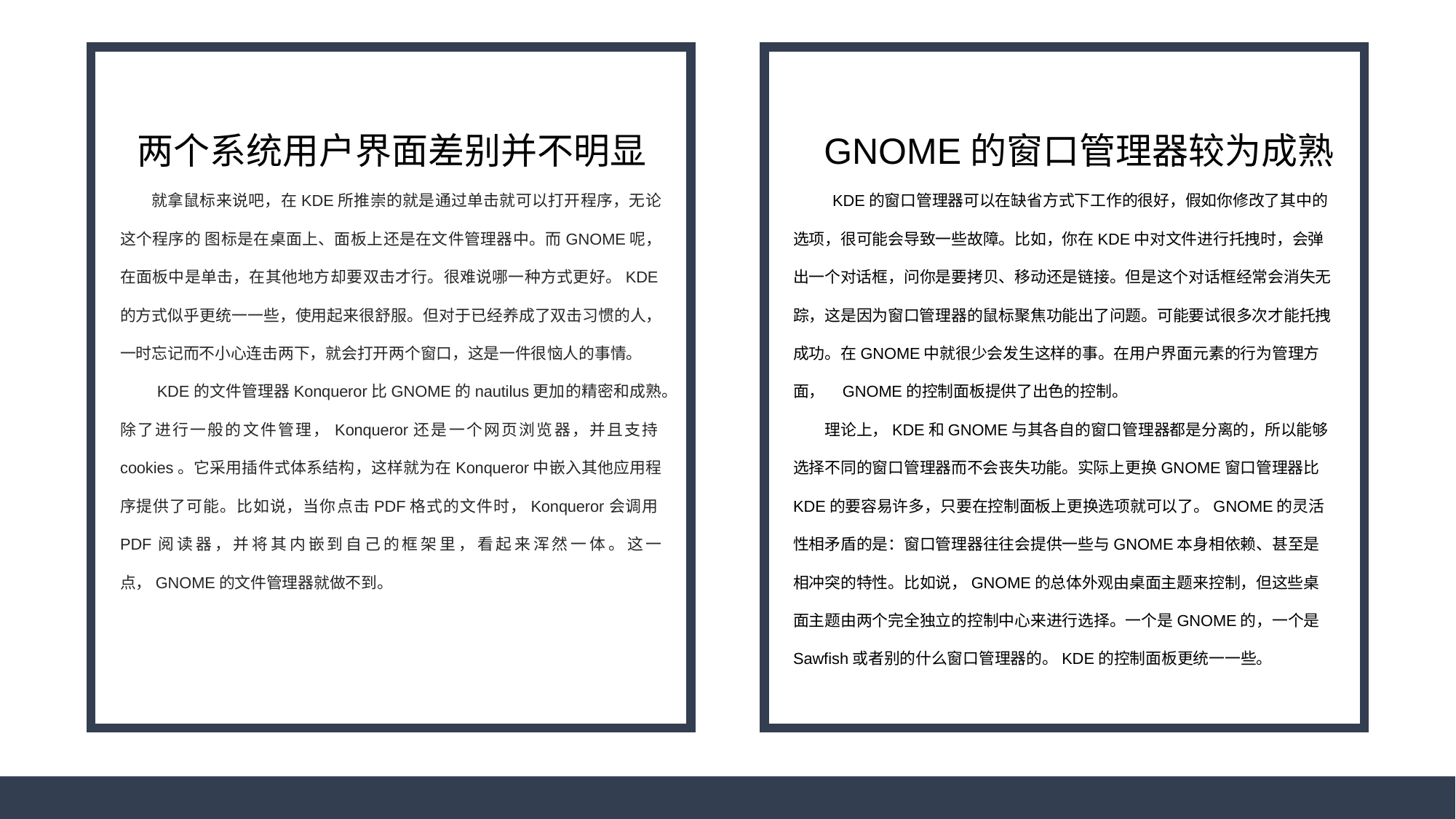

两个系统用户界面差别并不明显
       就拿鼠标来说吧，在KDE所推崇的就是通过单击就可以打开程序，无论这个程序的 图标是在桌面上、面板上还是在文件管理器中。而GNOME呢，在面板中是单击，在其他地方却要双击才行。很难说哪一种方式更好。KDE的方式似乎更统一一些，使用起来很舒服。但对于已经养成了双击习惯的人，一时忘记而不小心连击两下，就会打开两个窗口，这是一件很恼人的事情。
        KDE的文件管理器Konqueror比GNOME的nautilus更加的精密和成熟。除了进行一般的文件管理，Konqueror还是一个网页浏览器，并且支持cookies。它采用插件式体系结构，这样就为在Konqueror中嵌入其他应用程序提供了可能。比如说，当你点击PDF格式的文件时，Konqueror会调用PDF阅读器，并将其内嵌到自己的框架里，看起来浑然一体。这一点，GNOME的文件管理器就做不到。
   GNOME的窗口管理器较为成熟
         KDE的窗口管理器可以在缺省方式下工作的很好，假如你修改了其中的选项，很可能会导致一些故障。比如，你在KDE中对文件进行托拽时，会弹出一个对话框，问你是要拷贝、移动还是链接。但是这个对话框经常会消失无踪，这是因为窗口管理器的鼠标聚焦功能出了问题。可能要试很多次才能托拽成功。在GNOME中就很少会发生这样的事。在用户界面元素的行为管理方面，    GNOME的控制面板提供了出色的控制。 
　　理论上，KDE和GNOME与其各自的窗口管理器都是分离的，所以能够选择不同的窗口管理器而不会丧失功能。实际上更换GNOME窗口管理器比KDE的要容易许多，只要在控制面板上更换选项就可以了。GNOME的灵活性相矛盾的是：窗口管理器往往会提供一些与GNOME本身相依赖、甚至是相冲突的特性。比如说，GNOME的总体外观由桌面主题来控制，但这些桌面主题由两个完全独立的控制中心来进行选择。一个是GNOME的，一个是Sawfish或者别的什么窗口管理器的。KDE的控制面板更统一一些。